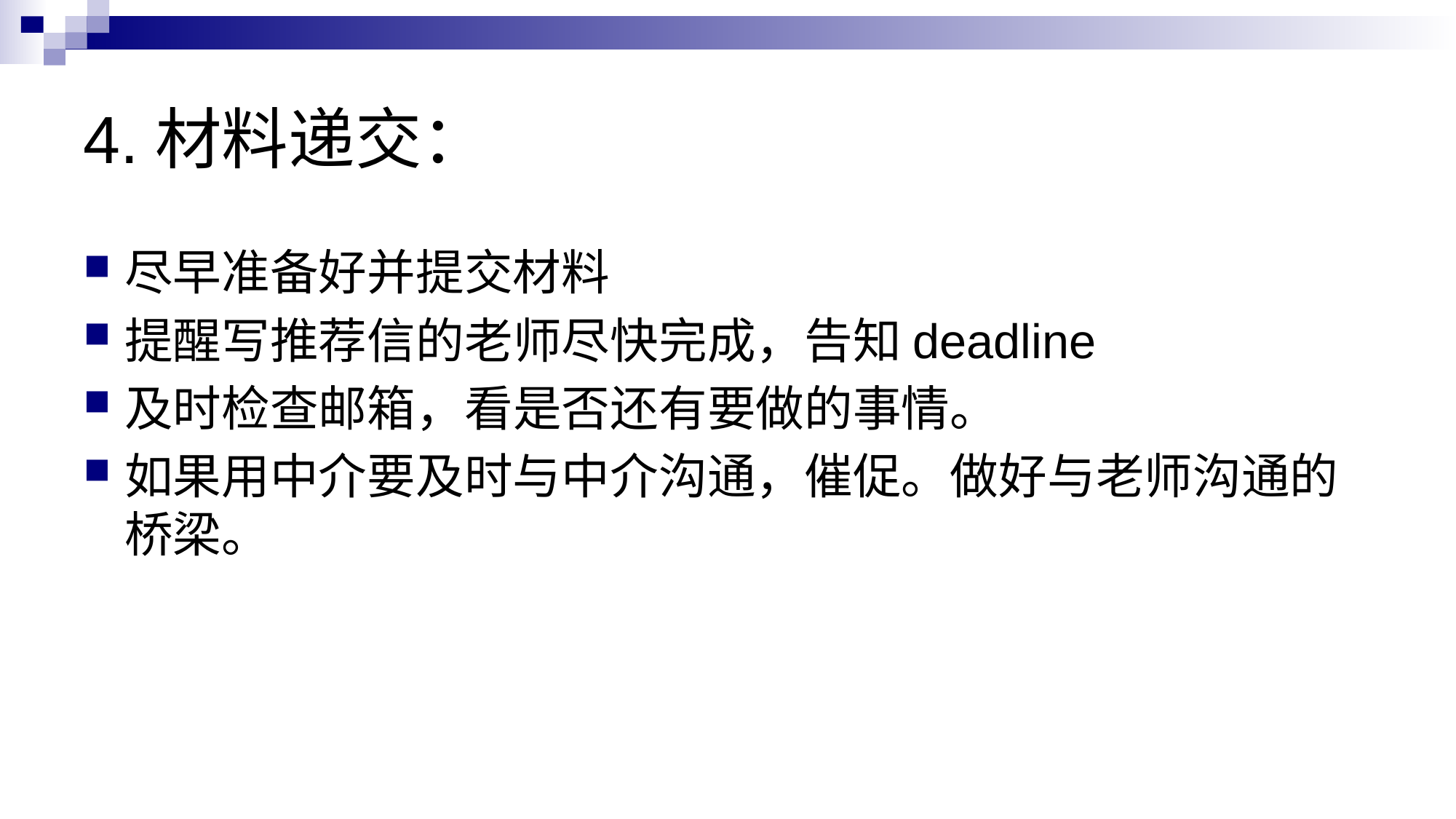

# 4.材料递交：
尽早准备好并提交材料
提醒写推荐信的老师尽快完成，告知deadline
及时检查邮箱，看是否还有要做的事情。
如果用中介要及时与中介沟通，催促。做好与老师沟通的桥梁。